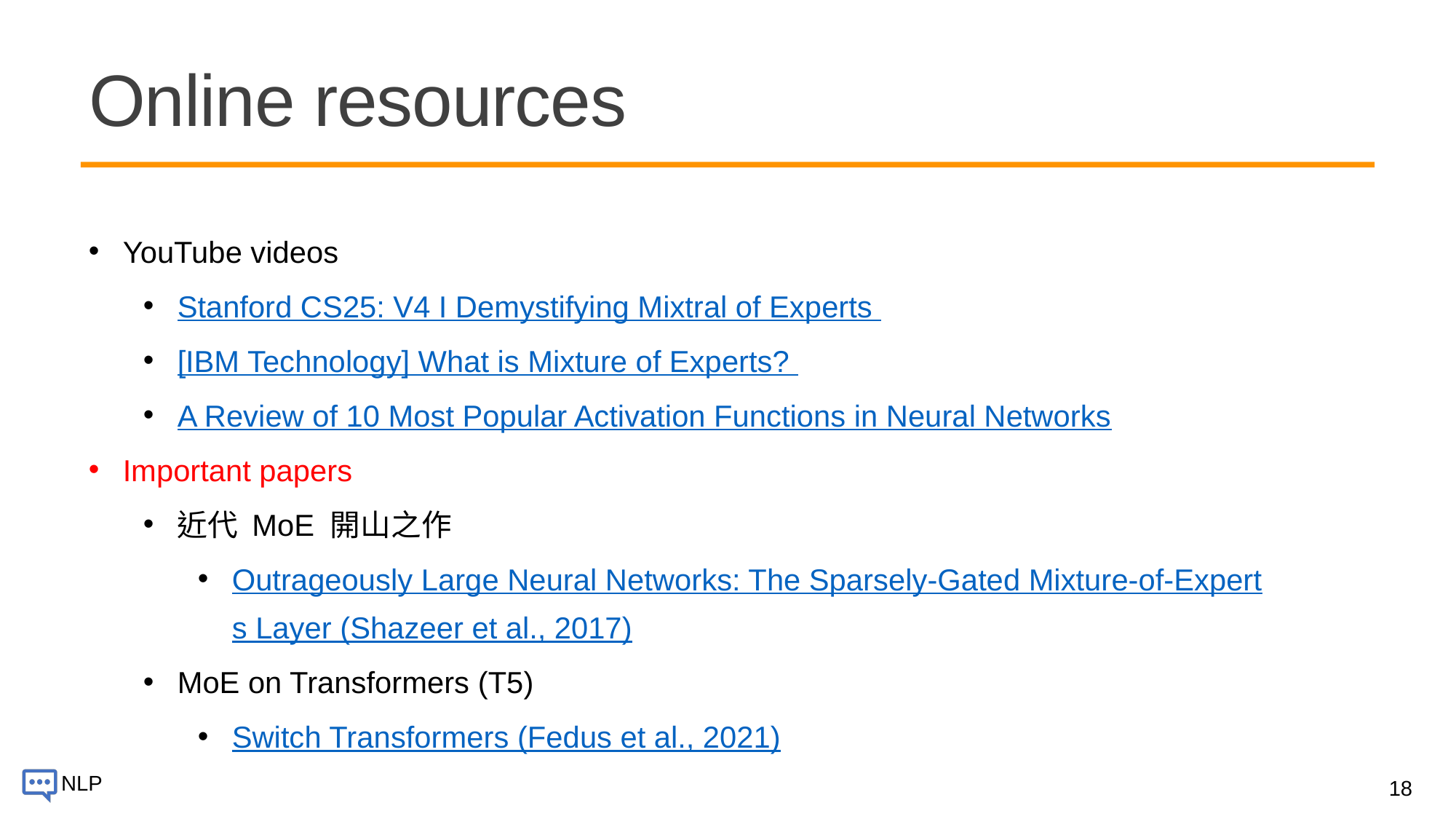

# Online resources
YouTube videos
Stanford CS25: V4 I Demystifying Mixtral of Experts
[IBM Technology] What is Mixture of Experts?
A Review of 10 Most Popular Activation Functions in Neural Networks
Important papers
近代 MoE 開山之作
Outrageously Large Neural Networks: The Sparsely-Gated Mixture-of-Experts Layer (Shazeer et al., 2017)
MoE on Transformers (T5)
Switch Transformers (Fedus et al., 2021)
18